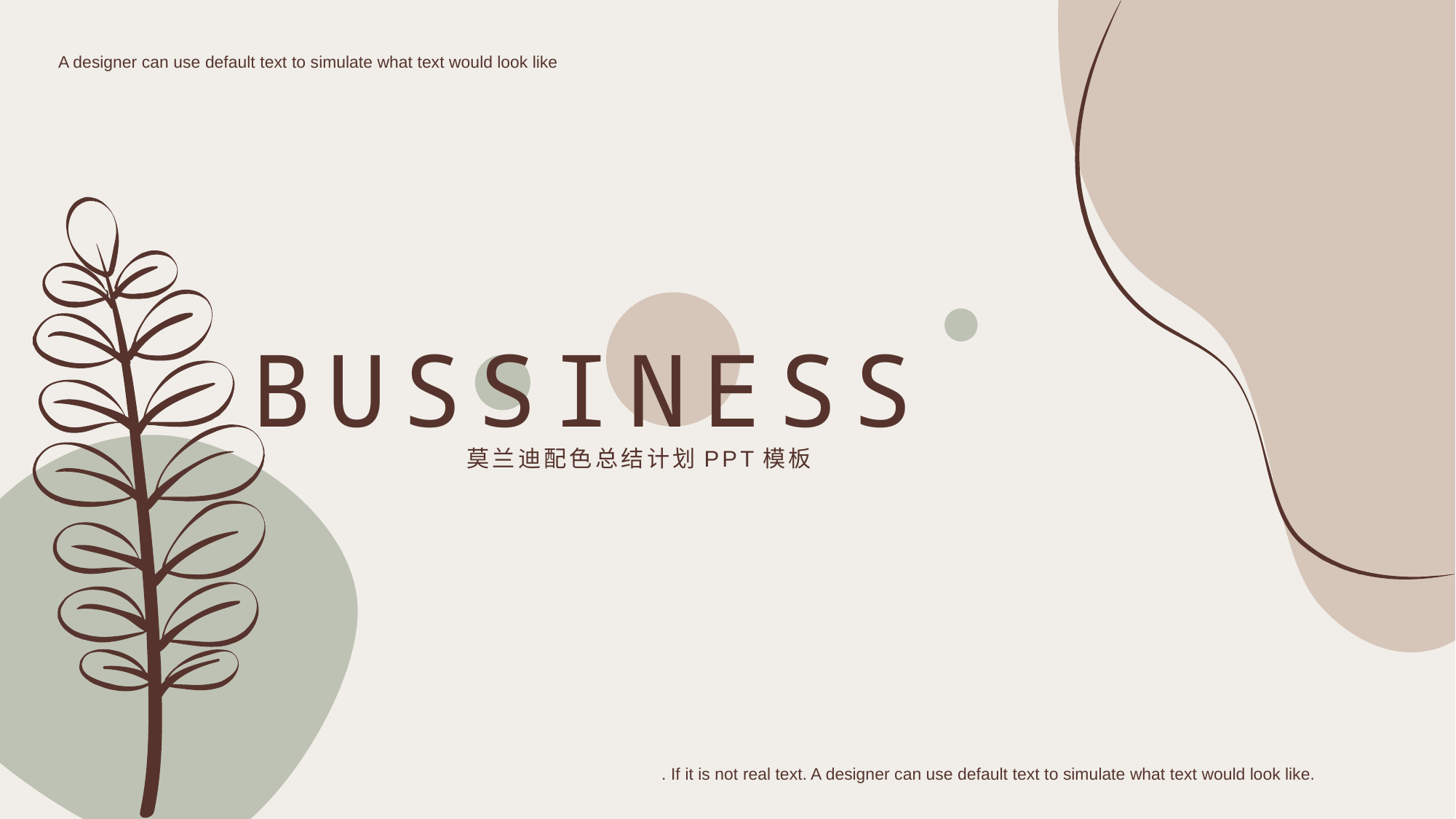

A designer can use default text to simulate what text would look like

BUSSINESS

莫兰迪配色总结计划PPT模板
. If it is not real text. A designer can use default text to simulate what text would look like.